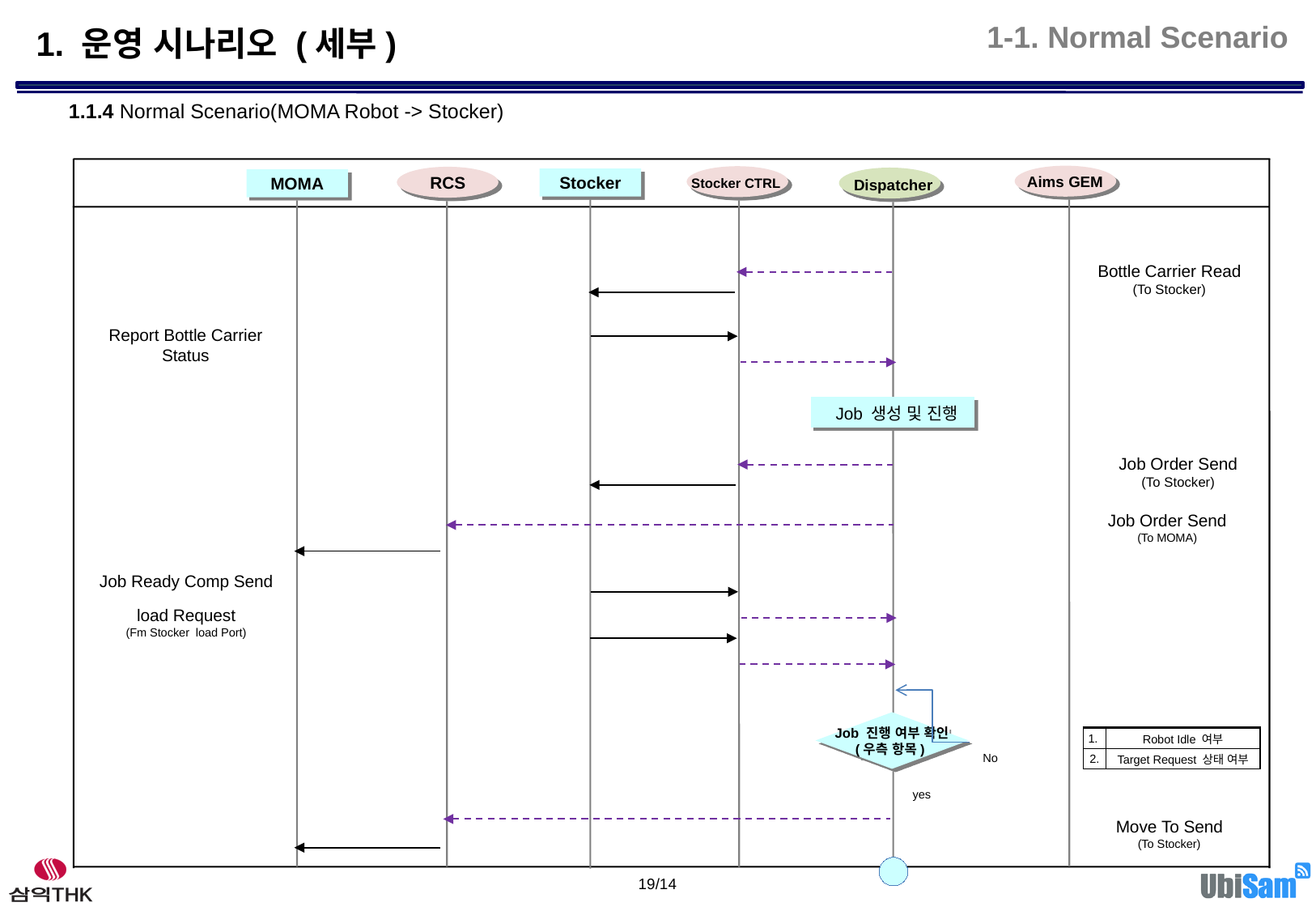

1-1. Normal Scenario
1. 운영 시나리오 (세부)

1.1.4 Normal Scenario(MOMA Robot -> Stocker)

  Aims GEM

Stocker CTRL
RCS

Dispatcher
Stocker
MOMA

Bottle Carrier Read
(To Stocker)
Report Bottle Carrier Status
Job 생성 및 진행

Job Order Send
(To Stocker)
Job Order Send
(To MOMA)
Job Ready Comp Send

load Request
(Fm Stocker  load Port)

Job 진행 여부 확인
(우측 항목)
| 1. | Robot Idle 여부 |
| --- | --- |
| 2. | Target Request 상태 여부 |
No
yes
Move To Send
(To Stocker)